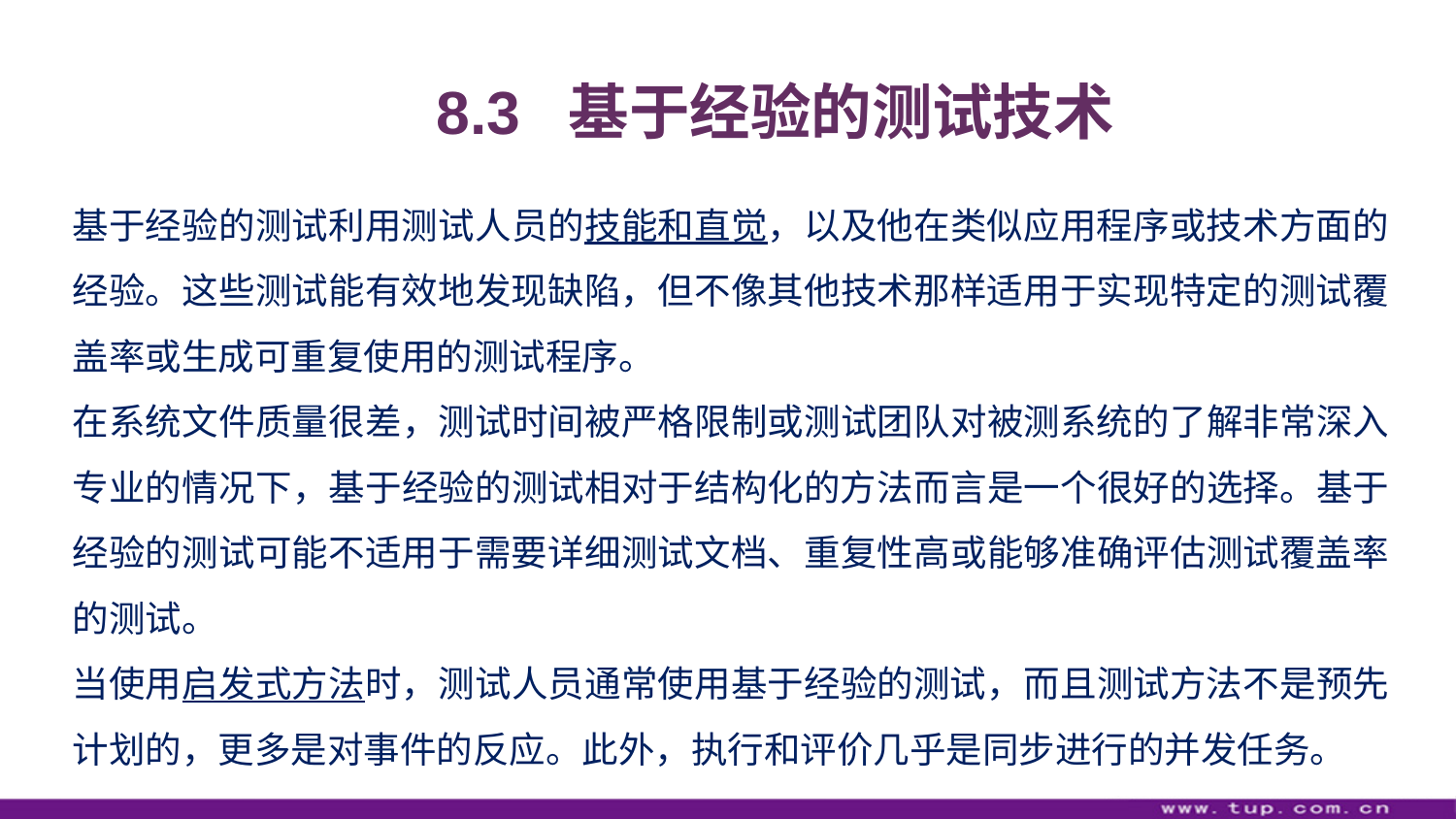

8.3  基于经验的测试技术

基于经验的测试利用测试人员的技能和直觉，以及他在类似应用程序或技术方面的经验。这些测试能有效地发现缺陷，但不像其他技术那样适用于实现特定的测试覆盖率或生成可重复使用的测试程序。
在系统文件质量很差，测试时间被严格限制或测试团队对被测系统的了解非常深入专业的情况下，基于经验的测试相对于结构化的方法而言是一个很好的选择。基于经验的测试可能不适用于需要详细测试文档、重复性高或能够准确评估测试覆盖率的测试。
当使用启发式方法时，测试人员通常使用基于经验的测试，而且测试方法不是预先计划的，更多是对事件的反应。此外，执行和评价几乎是同步进行的并发任务。